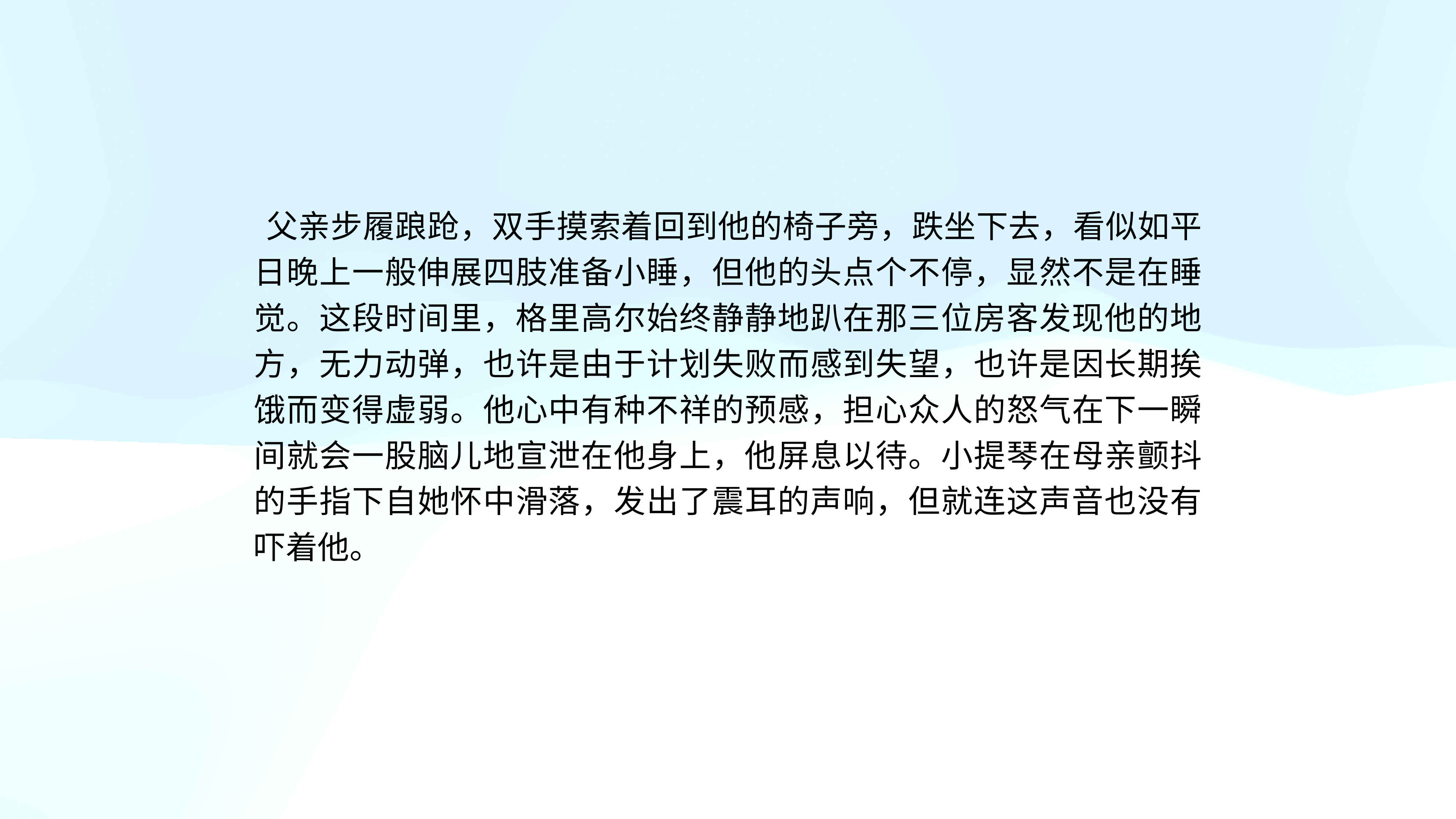

父亲步履踉跄，双手摸索着回到他的椅子旁，跌坐下去，看似如平日晚上一般伸展四肢准备小睡，但他的头点个不停，显然不是在睡觉。这段时间里，格里高尔始终静静地趴在那三位房客发现他的地方，无力动弹，也许是由于计划失败而感到失望，也许是因长期挨饿而变得虚弱。他心中有种不祥的预感，担心众人的怒气在下一瞬间就会一股脑儿地宣泄在他身上，他屏息以待。小提琴在母亲颤抖的手指下自她怀中滑落，发出了震耳的声响，但就连这声音也没有吓着他。